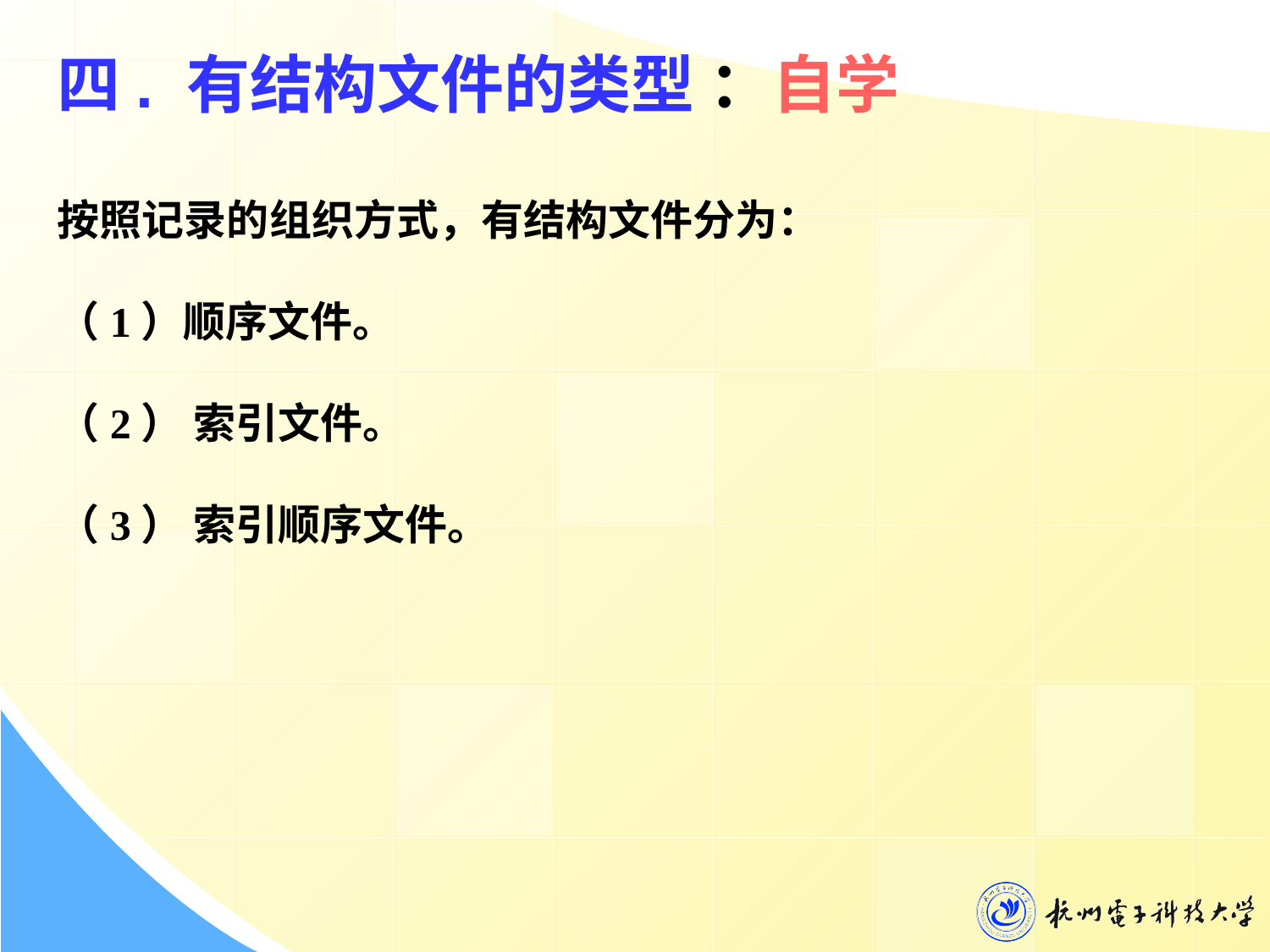

四. 有结构文件的类型 ：自学
按照记录的组织方式，有结构文件分为：
（1）顺序文件。
（2） 索引文件。
（3） 索引顺序文件。